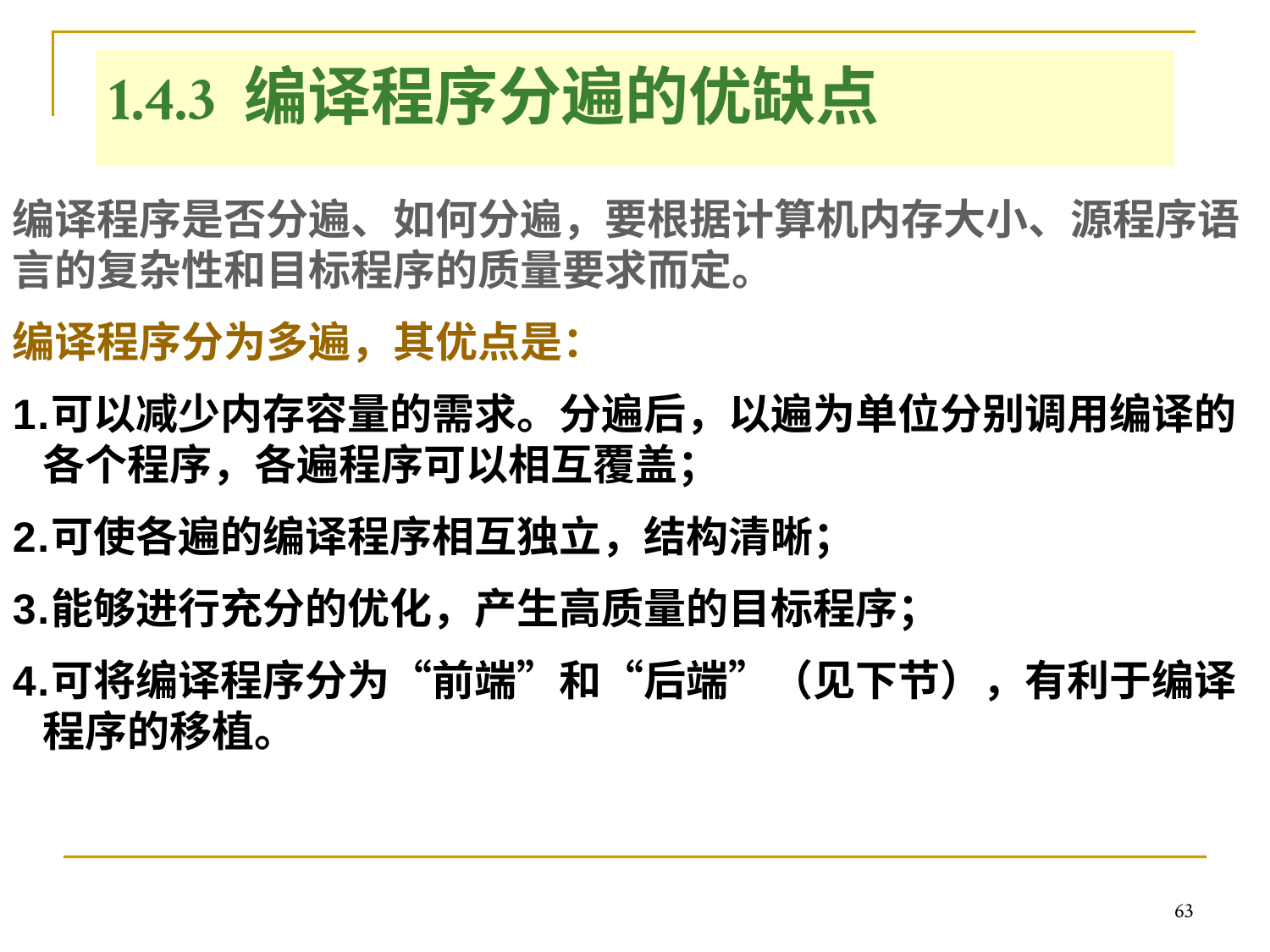

# 1.4.3 编译程序分遍的优缺点
编译程序是否分遍、如何分遍，要根据计算机内存大小、源程序语言的复杂性和目标程序的质量要求而定。
编译程序分为多遍，其优点是：
可以减少内存容量的需求。分遍后，以遍为单位分别调用编译的各个程序，各遍程序可以相互覆盖；
可使各遍的编译程序相互独立，结构清晰；
能够进行充分的优化，产生高质量的目标程序；
可将编译程序分为“前端”和“后端”（见下节），有利于编译程序的移植。
63